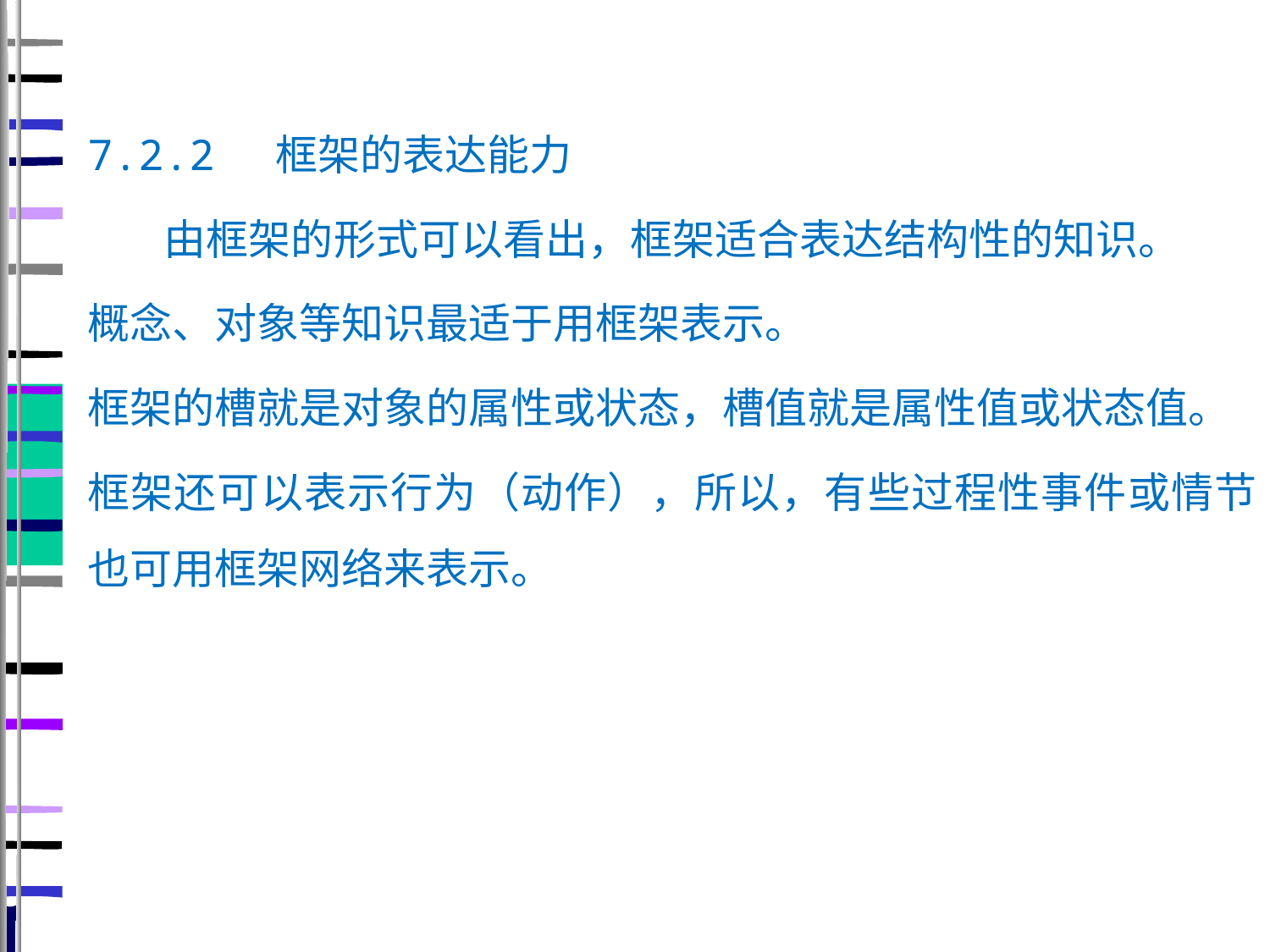

7.2.2  框架的表达能力
       由框架的形式可以看出，框架适合表达结构性的知识。
概念、对象等知识最适于用框架表示。
框架的槽就是对象的属性或状态，槽值就是属性值或状态值。
框架还可以表示行为（动作），所以，有些过程性事件或情节也可用框架网络来表示。